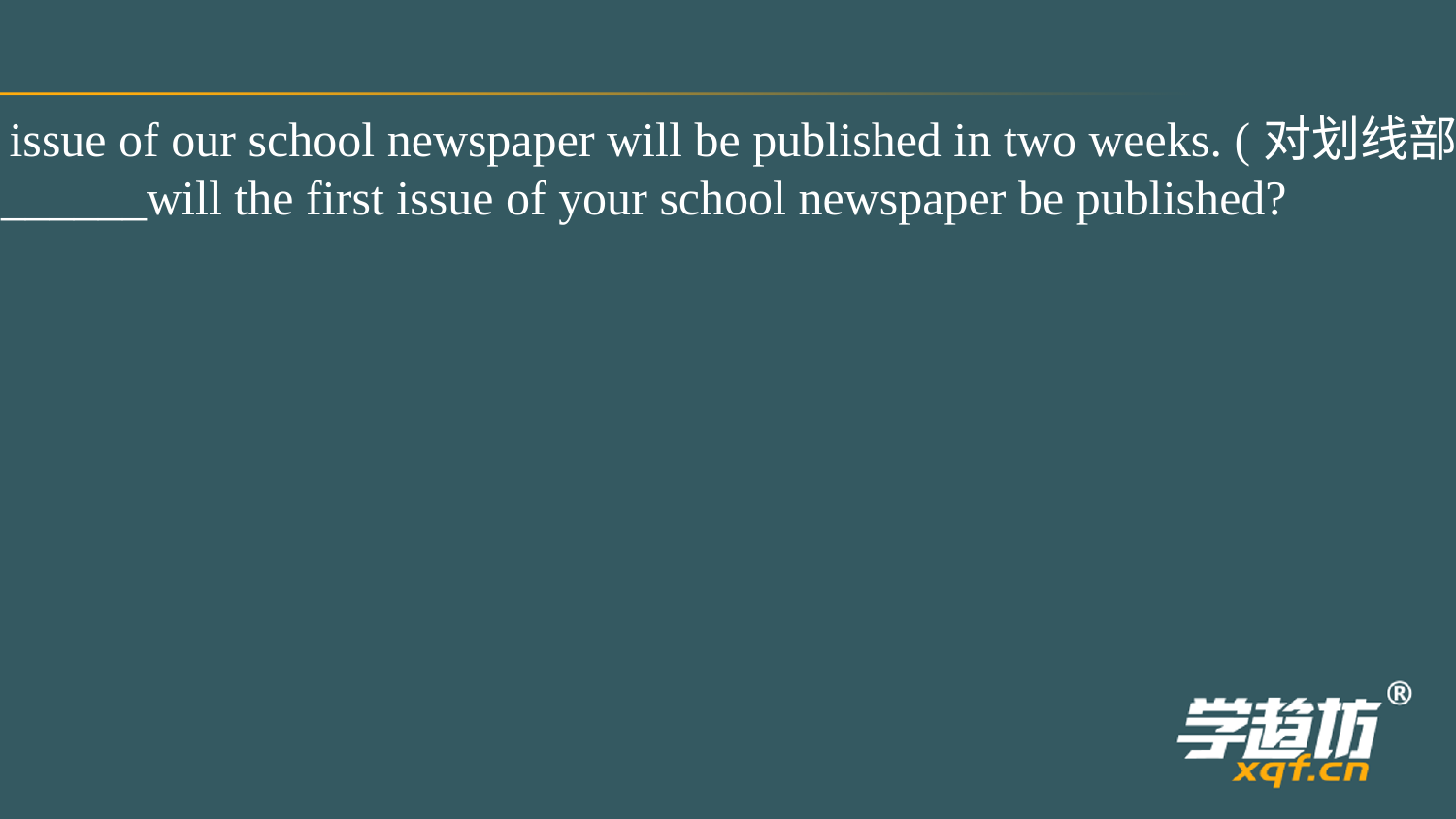

The first issue of our school newspaper will be published in two weeks. (对划线部分提问)
 ______ ______will the first issue of your school newspaper be published?